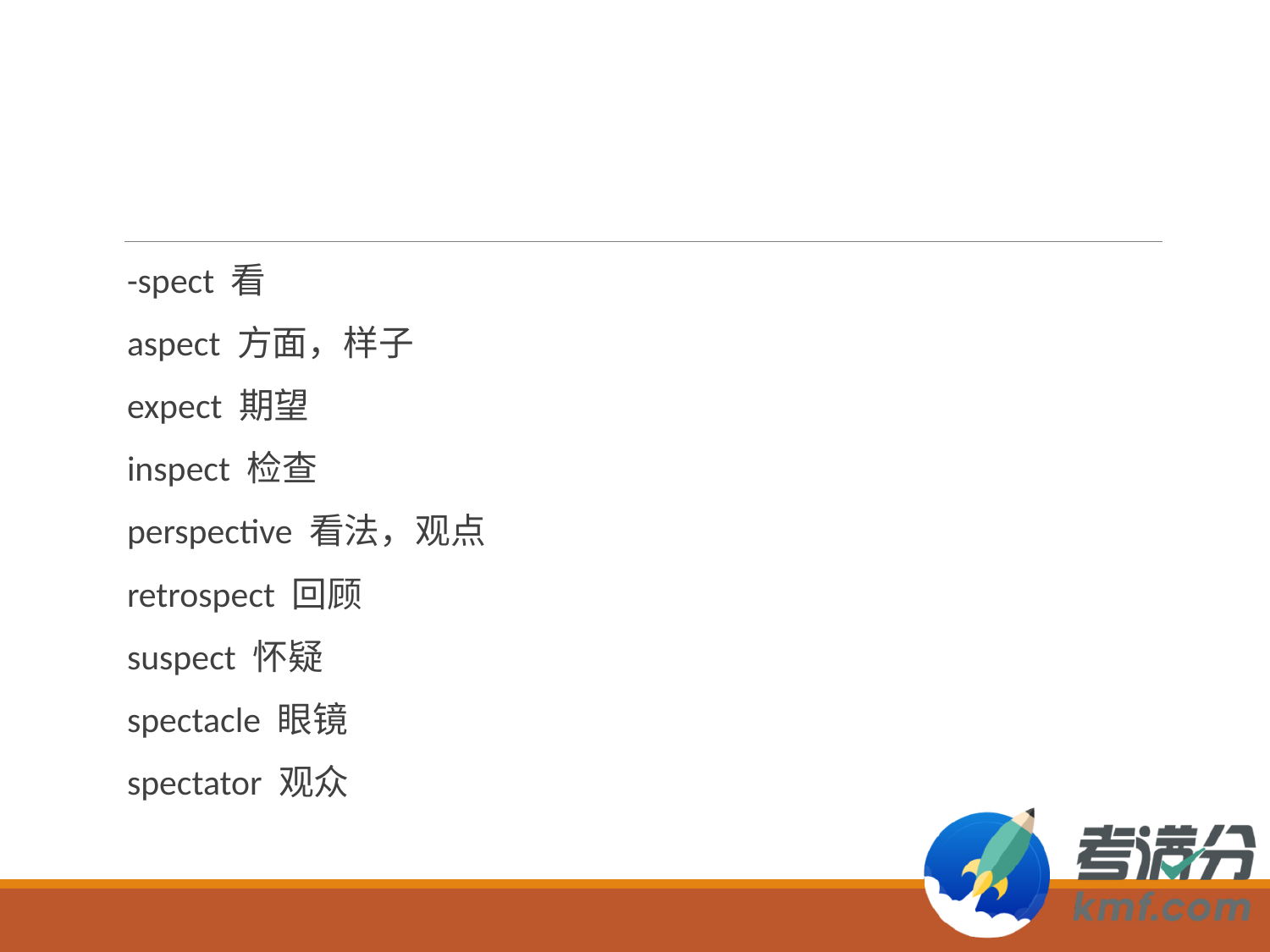

#
-spect 看
aspect 方面，样子
expect 期望
inspect 检查
perspective 看法，观点
retrospect 回顾
suspect 怀疑
spectacle 眼镜
spectator 观众